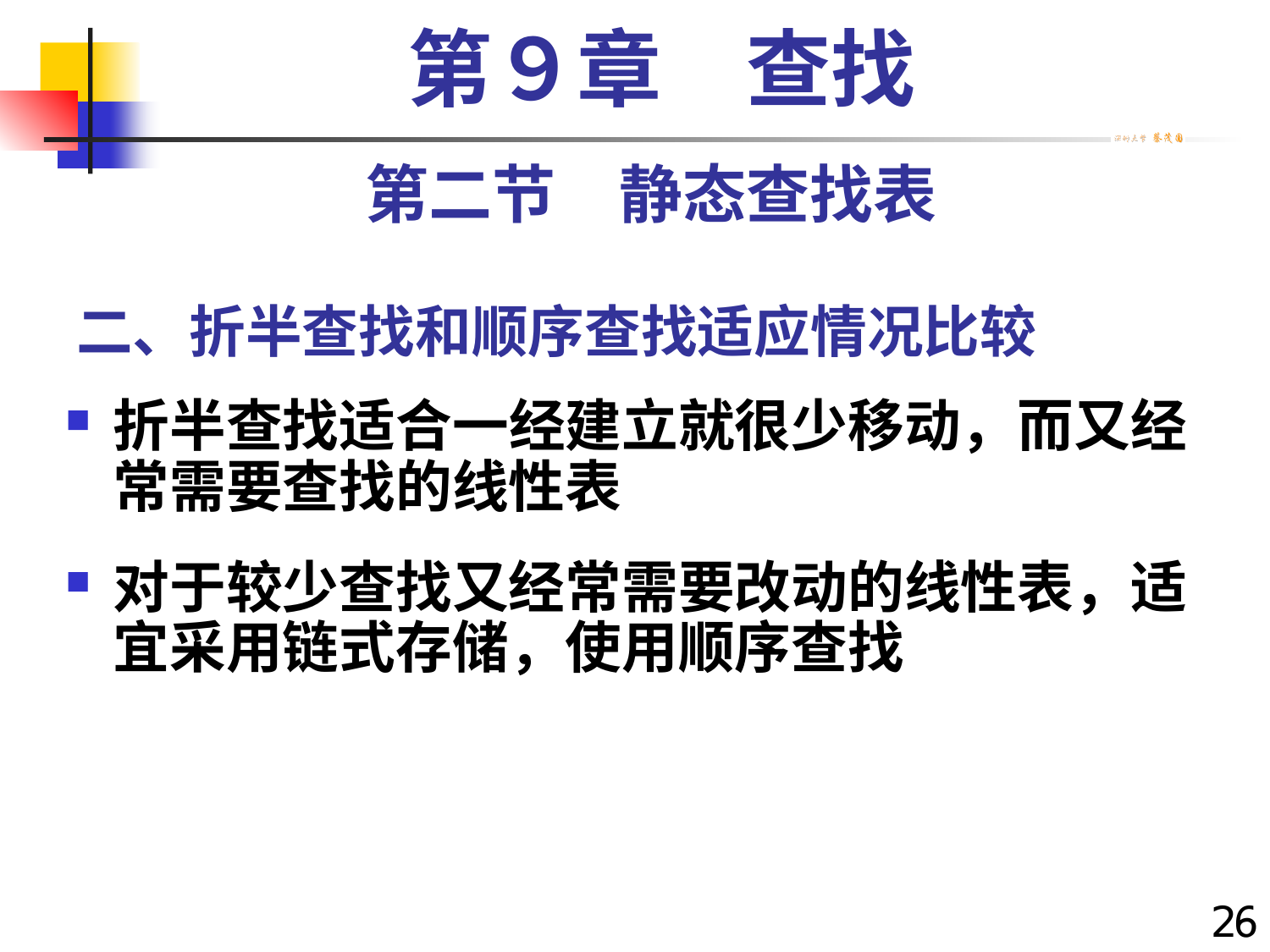

第９章　查找
第二节　静态查找表
# 二、折半查找和顺序查找适应情况比较
折半查找适合一经建立就很少移动，而又经常需要查找的线性表
对于较少查找又经常需要改动的线性表，适宜采用链式存储，使用顺序查找
26